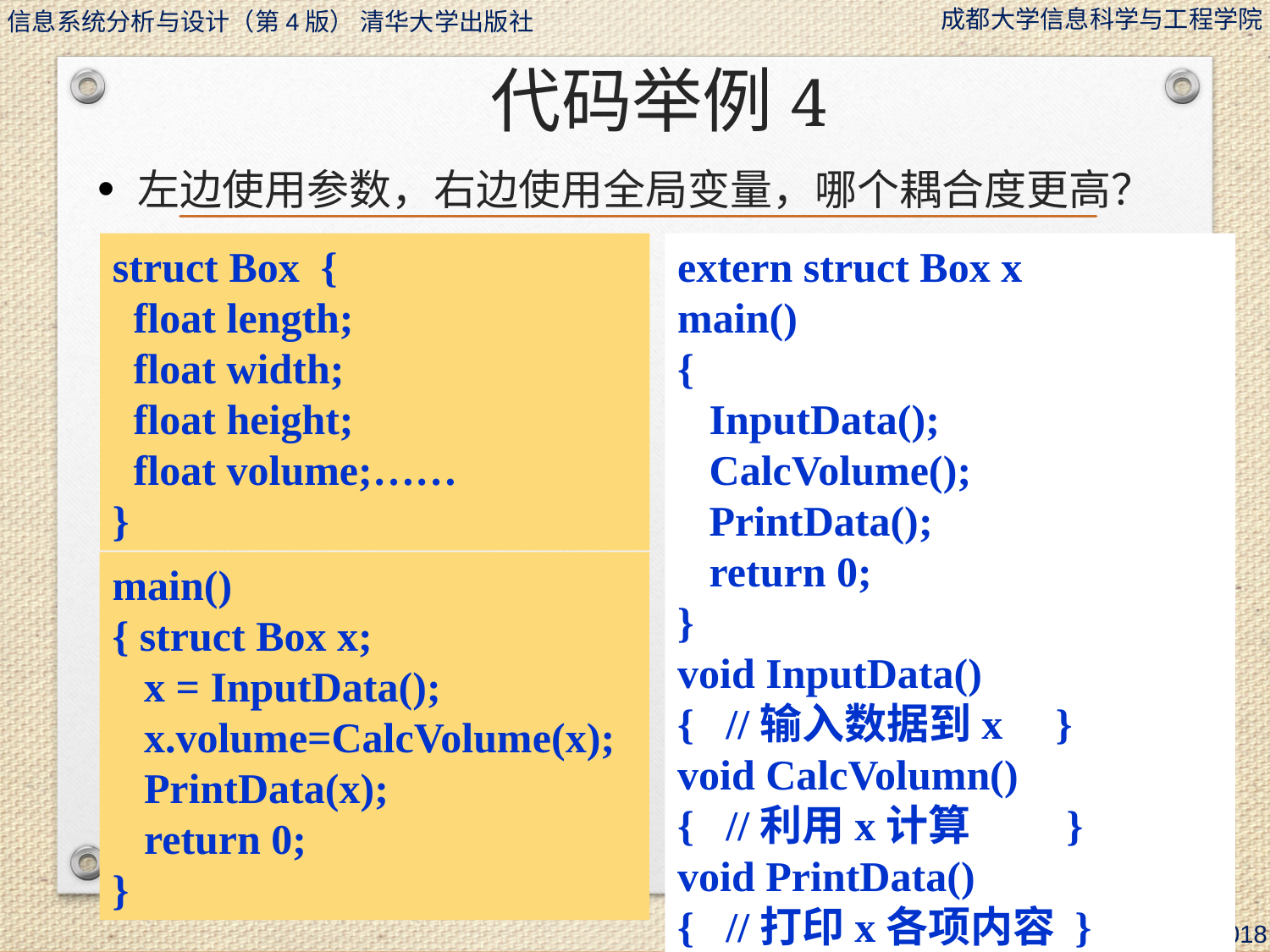

# 代码举例4
左边使用参数，右边使用全局变量，哪个耦合度更高？
struct Box  {
  float length;
  float width;
  float height;
  float volume;……
}
extern struct Box x
main()
{
   InputData();
   CalcVolume();
   PrintData();
   return 0;
}
void InputData()
{   //输入数据到x     }
void CalcVolumn()
{   //利用x计算         }
void PrintData()
{   //打印x各项内容 }
main()
{ struct Box x;
   x = InputData();
   x.volume=CalcVolume(x);
   PrintData(x);
   return 0;
}